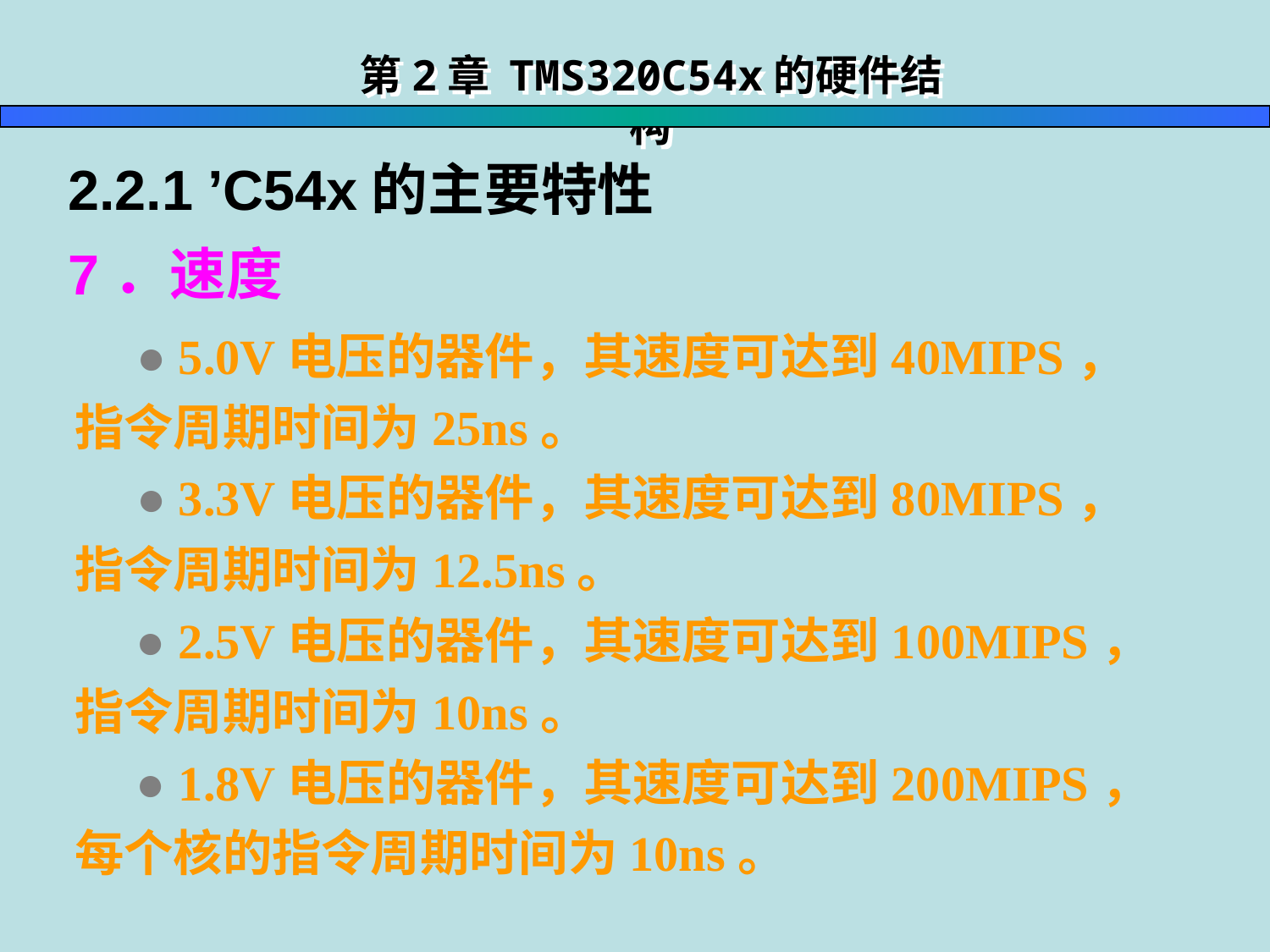

第2章 TMS320C54x的硬件结构

 2.2.1 ’C54x的主要特性
 7．速度
     ● 5.0V电压的器件，其速度可达到40MIPS，指令周期时间为25ns。
     ● 3.3V电压的器件，其速度可达到80MIPS，指令周期时间为12.5ns。
     ● 2.5V电压的器件，其速度可达到100MIPS，指令周期时间为10ns。
     ● 1.8V电压的器件，其速度可达到200MIPS，每个核的指令周期时间为10ns。
21